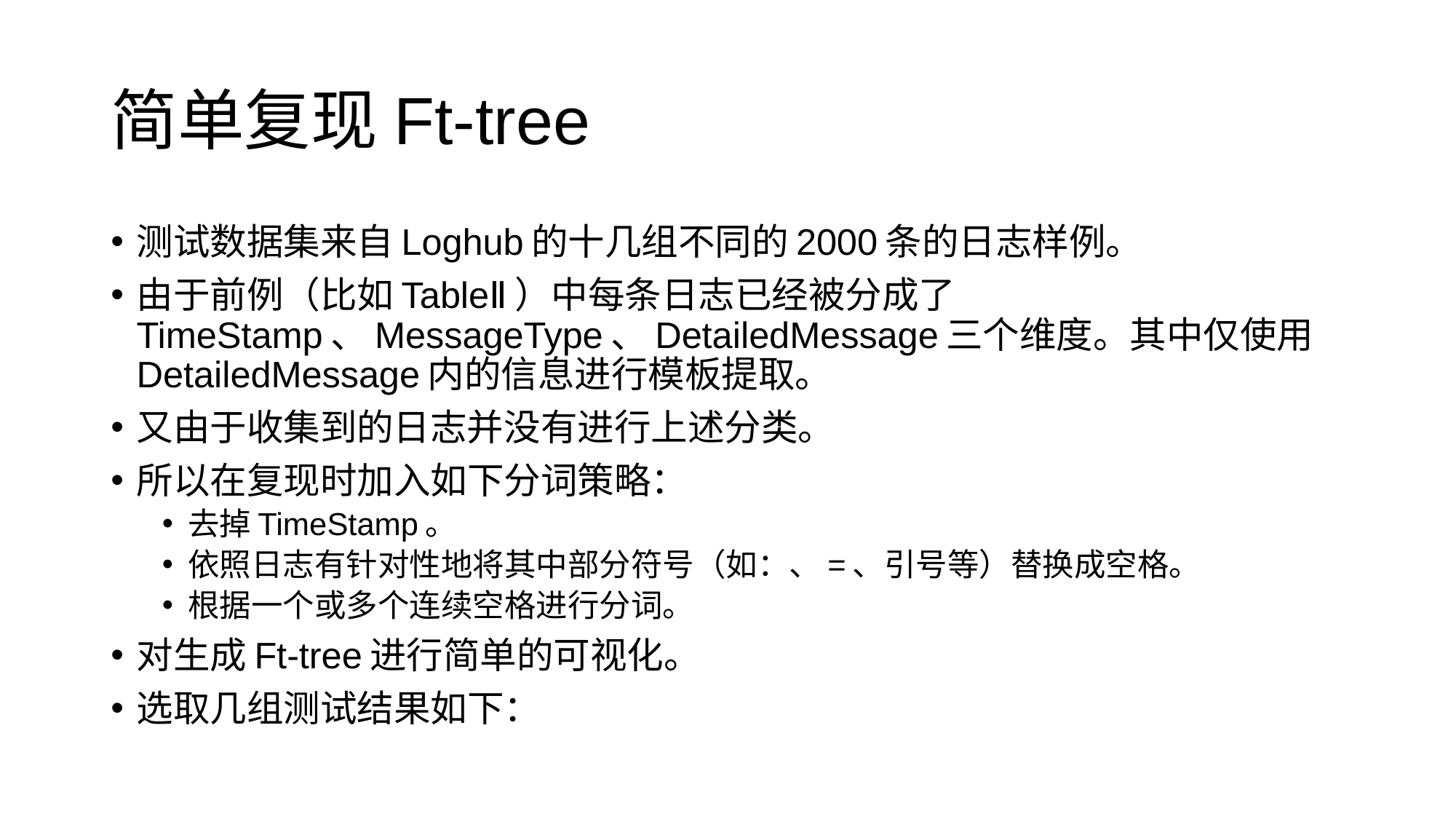

# 简单复现Ft-tree
测试数据集来自Loghub的十几组不同的2000条的日志样例。
由于前例（比如TableⅡ）中每条日志已经被分成了TimeStamp、MessageType、DetailedMessage三个维度。其中仅使用DetailedMessage内的信息进行模板提取。
又由于收集到的日志并没有进行上述分类。
所以在复现时加入如下分词策略：
去掉TimeStamp。
依照日志有针对性地将其中部分符号（如：、=、引号等）替换成空格。
根据一个或多个连续空格进行分词。
对生成Ft-tree进行简单的可视化。
选取几组测试结果如下：